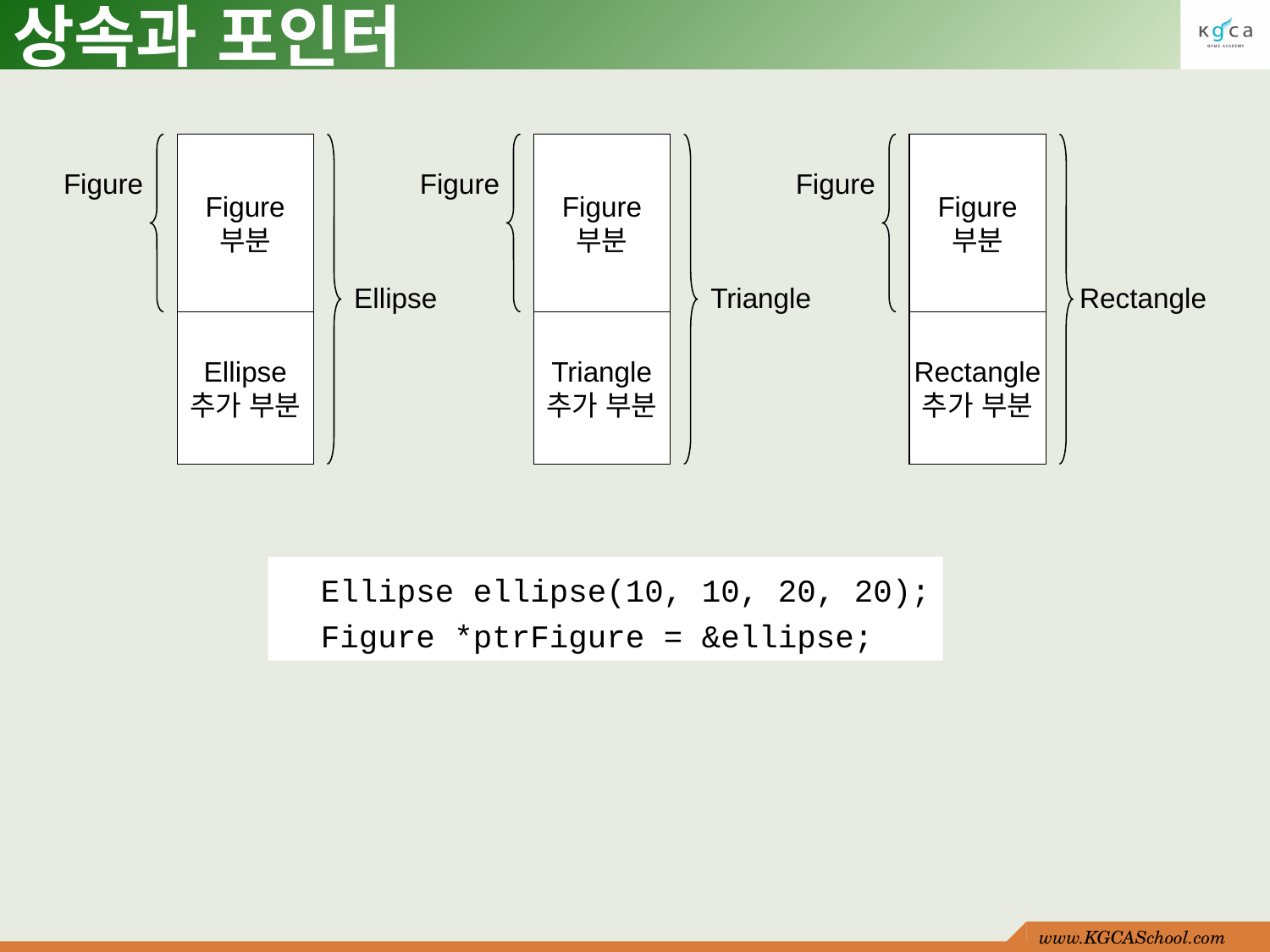

# 상속과 포인터

Figure
부분

Figure
부분

Figure
부분

Figure
Figure
Figure
Ellipse
Triangle
Rectangle
Ellipse
추가 부분
Triangle
추가 부분
Rectangle
추가 부분
Ellipse ellipse(10, 10, 20, 20);
Figure *ptrFigure = &ellipse;